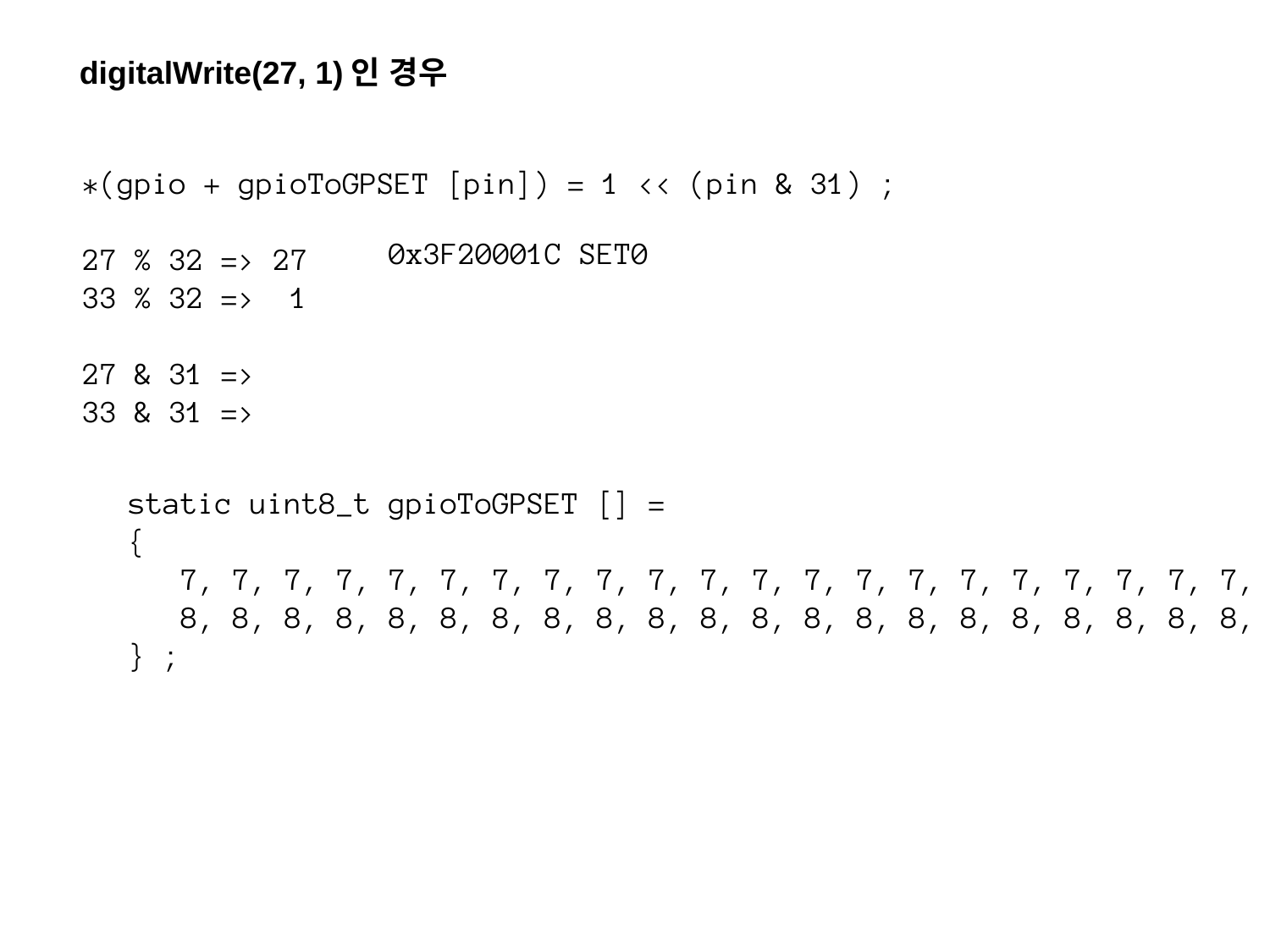

digitalWrite(27, 1)인 경우
*(gpio + gpioToGPSET [pin]) = 1 << (pin & 31) ;

27 % 32 => 27
33 % 32 =>  1

27 & 31 =>
33 & 31 =>

0x3F20001C SET0
static uint8_t gpioToGPSET [] =
{
   7, 7, 7, 7, 7, 7, 7, 7, 7, 7, 7, 7, 7, 7, 7, 7, 7, 7, 7, 7, 7, 7, 7, 7, 7, 7, 7, 7, 7, 7, 7, 7,
   8, 8, 8, 8, 8, 8, 8, 8, 8, 8, 8, 8, 8, 8, 8, 8, 8, 8, 8, 8, 8, 8, 8, 8, 8, 8, 8, 8, 8, 8, 8, 8,
} ;